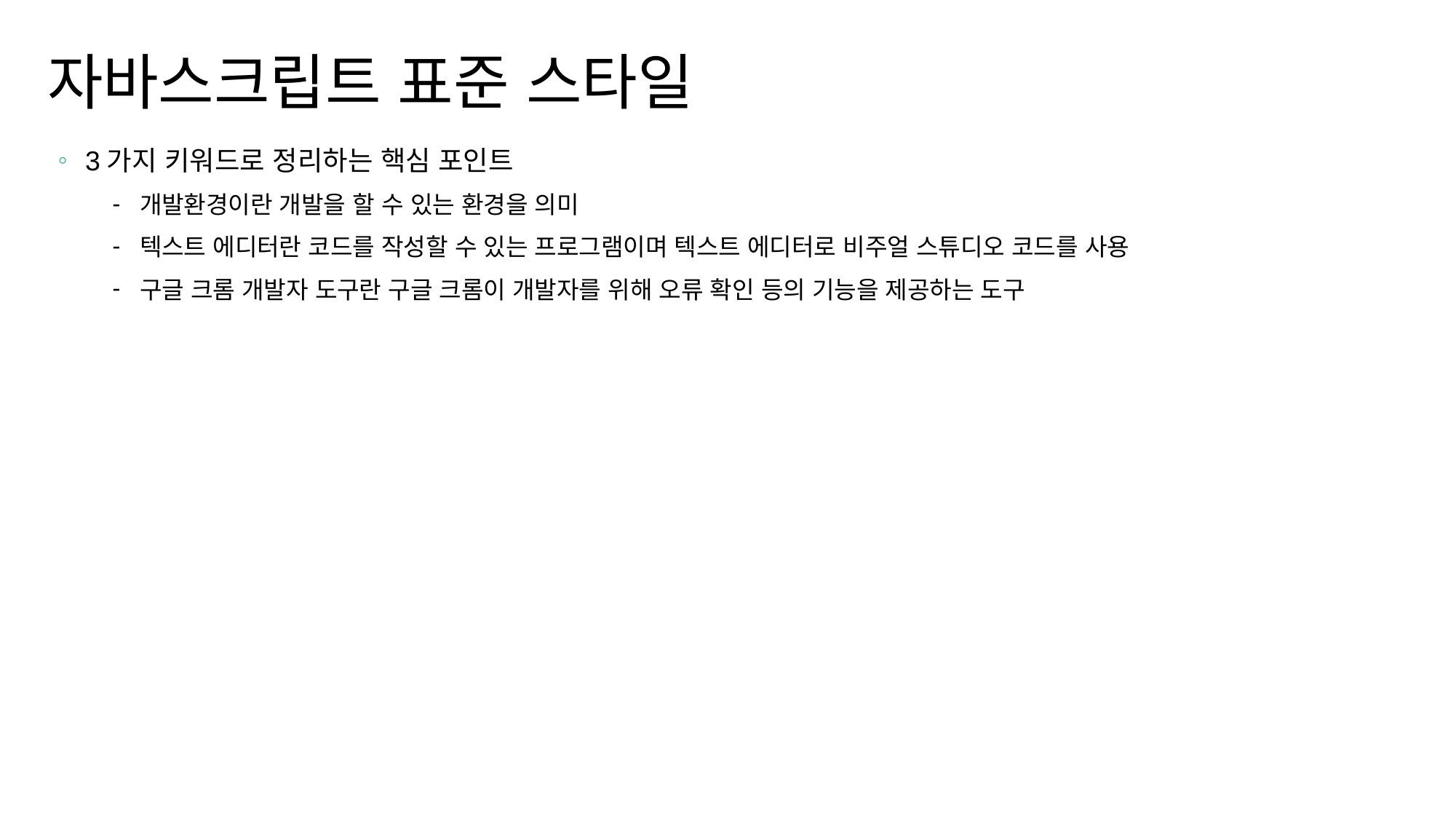

자바스크립트 표준 스타일
3가지 키워드로 정리하는 핵심 포인트
개발환경이란 개발을 할 수 있는 환경을 의미
텍스트 에디터란 코드를 작성할 수 있는 프로그램이며 텍스트 에디터로 비주얼 스튜디오 코드를 사용
구글 크롬 개발자 도구란 구글 크롬이 개발자를 위해 오류 확인 등의 기능을 제공하는 도구